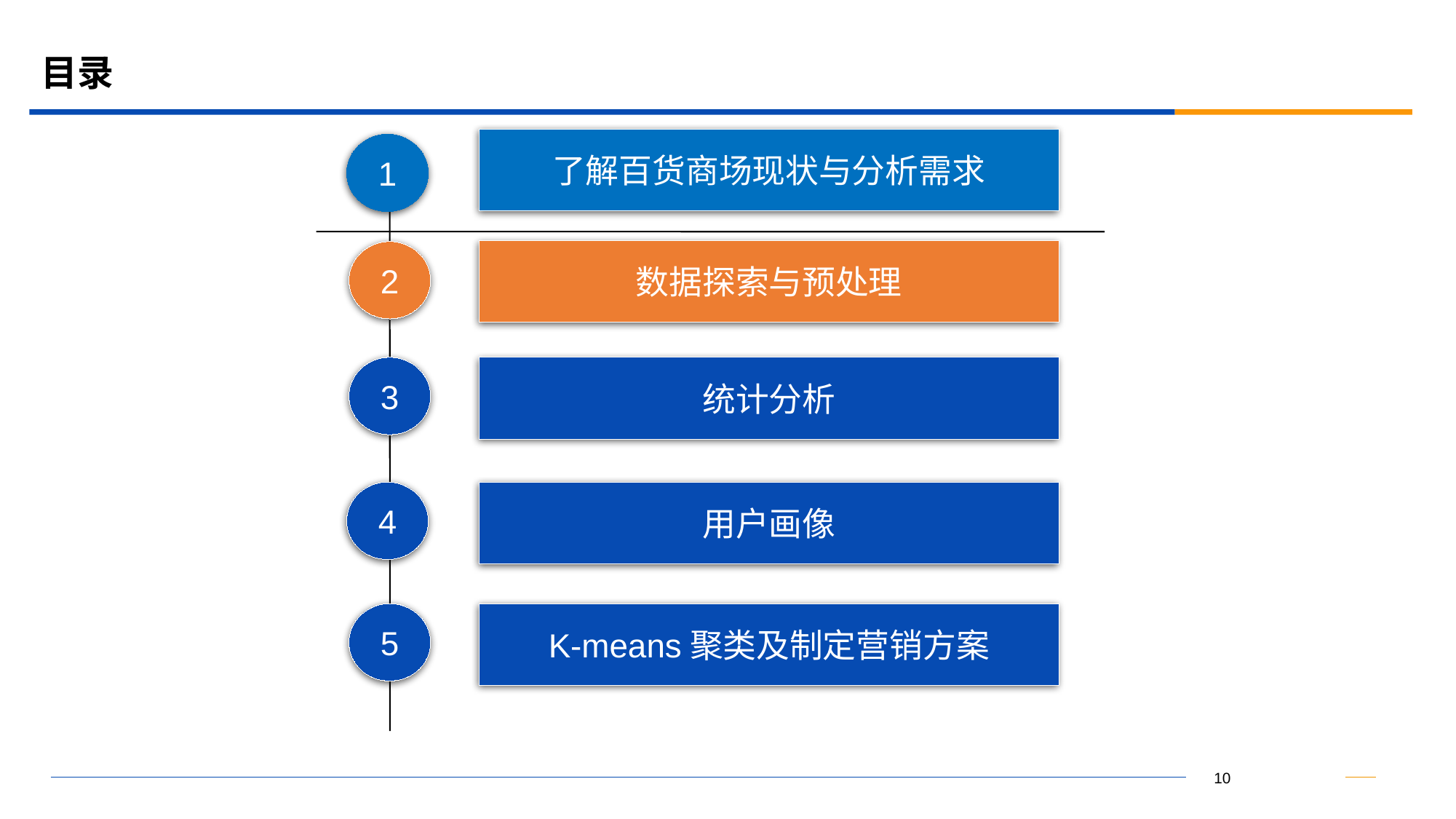

# 目录
了解百货商场现状与分析需求
1

数据探索与预处理
2
3
统计分析
4
用户画像
5
K-means聚类及制定营销方案